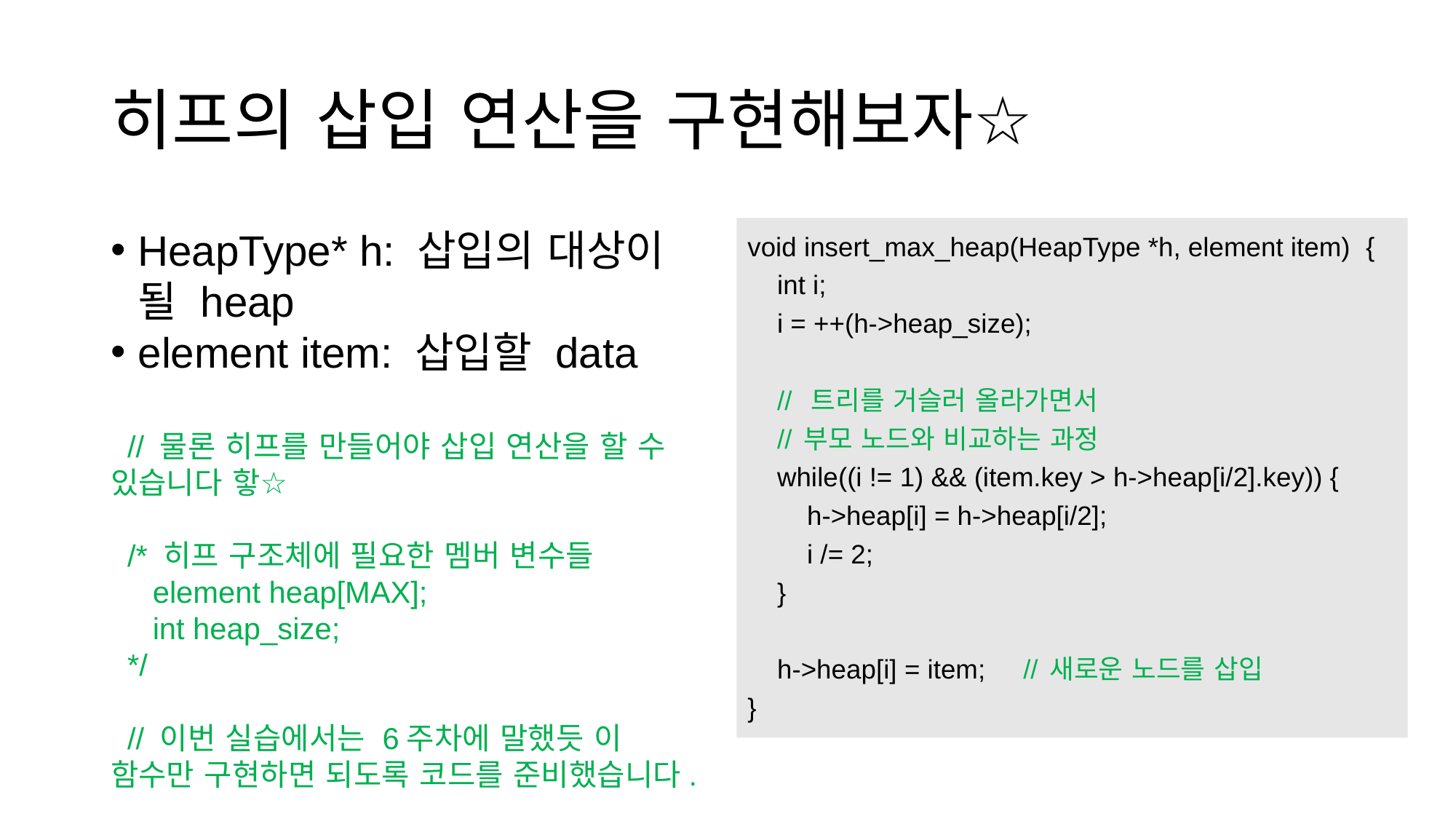

히프의 삽입 연산을 구현해보자☆
void insert_max_heap(HeapType *h, element item) ​ {​
    int i; ​
    i = ++(h->heap_size); ​

    //  트리를 거슬러 올라가면서
    // 부모 노드와 비교하는 과정​
    while((i != 1) && (item.key > h->heap[i/2].key)) {​
        h->heap[i] = h->heap[i/2]; ​
        i /= 2; ​
    }​

    h->heap[i] = item;     // 새로운 노드를 삽입​
}​
HeapType* h: 삽입의 대상이 될 heap
element item: 삽입할 data

  // 물론 히프를 만들어야 삽입 연산을 할 수 있습니다 핳☆

  /* 히프 구조체에 필요한 멤버 변수들
     element heap[MAX];
     int heap_size;
  */

  // 이번 실습에서는 6주차에 말했듯 이 함수만 구현하면 되도록 코드를 준비했습니다.